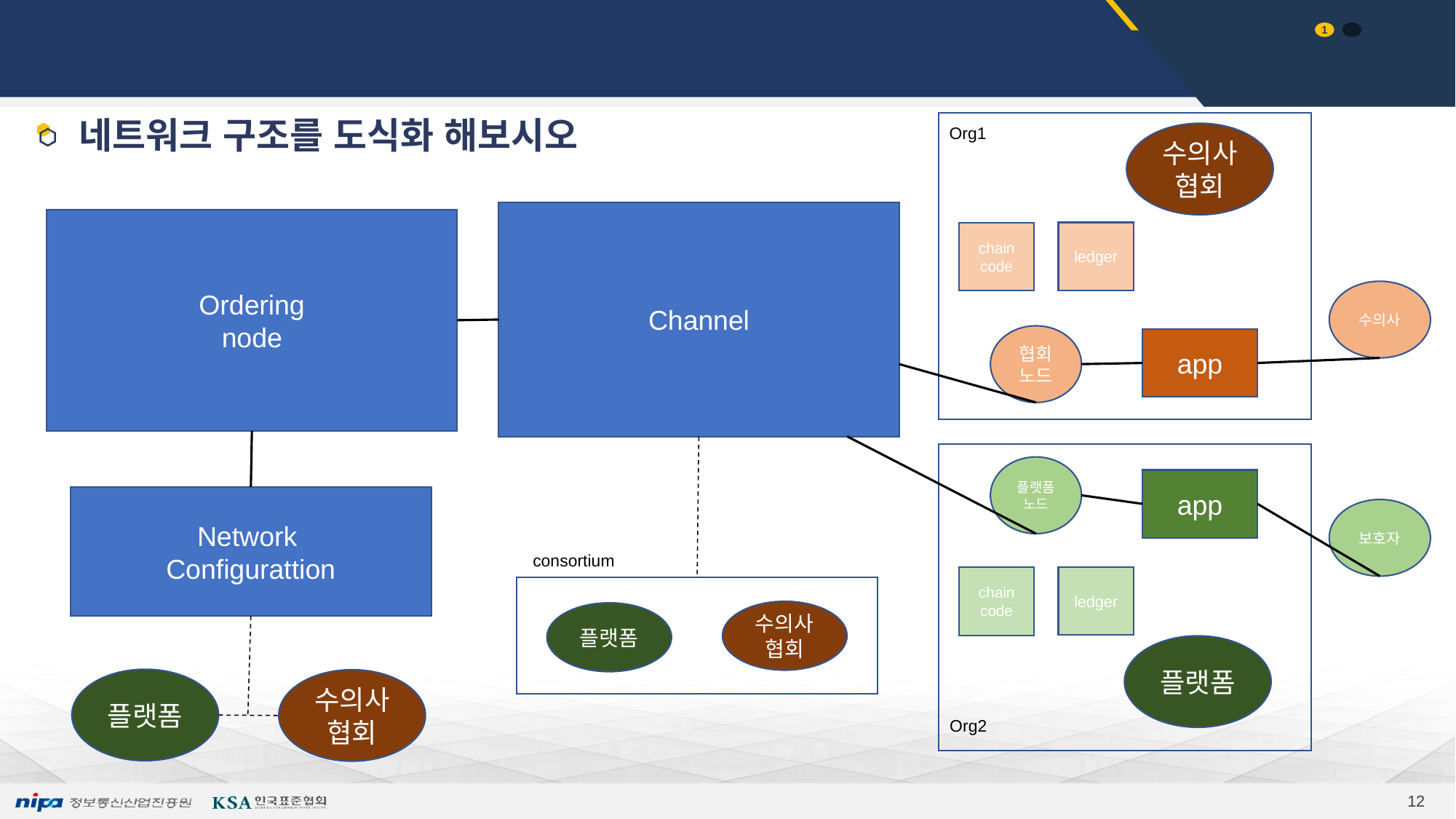

# 심플 네트워크 설계서
네트워크 구조를 도식화 해보시오

Org1
수의사 협회
Channel
Ordering
node
ledger
chain code
수의사
협회
노드
app

플랫폼
노드
app
Network
Configurattion
보호자
consortium
ledger
chain code

수의사 협회
플랫폼
플랫폼
플랫폼
수의사 협회
Org2